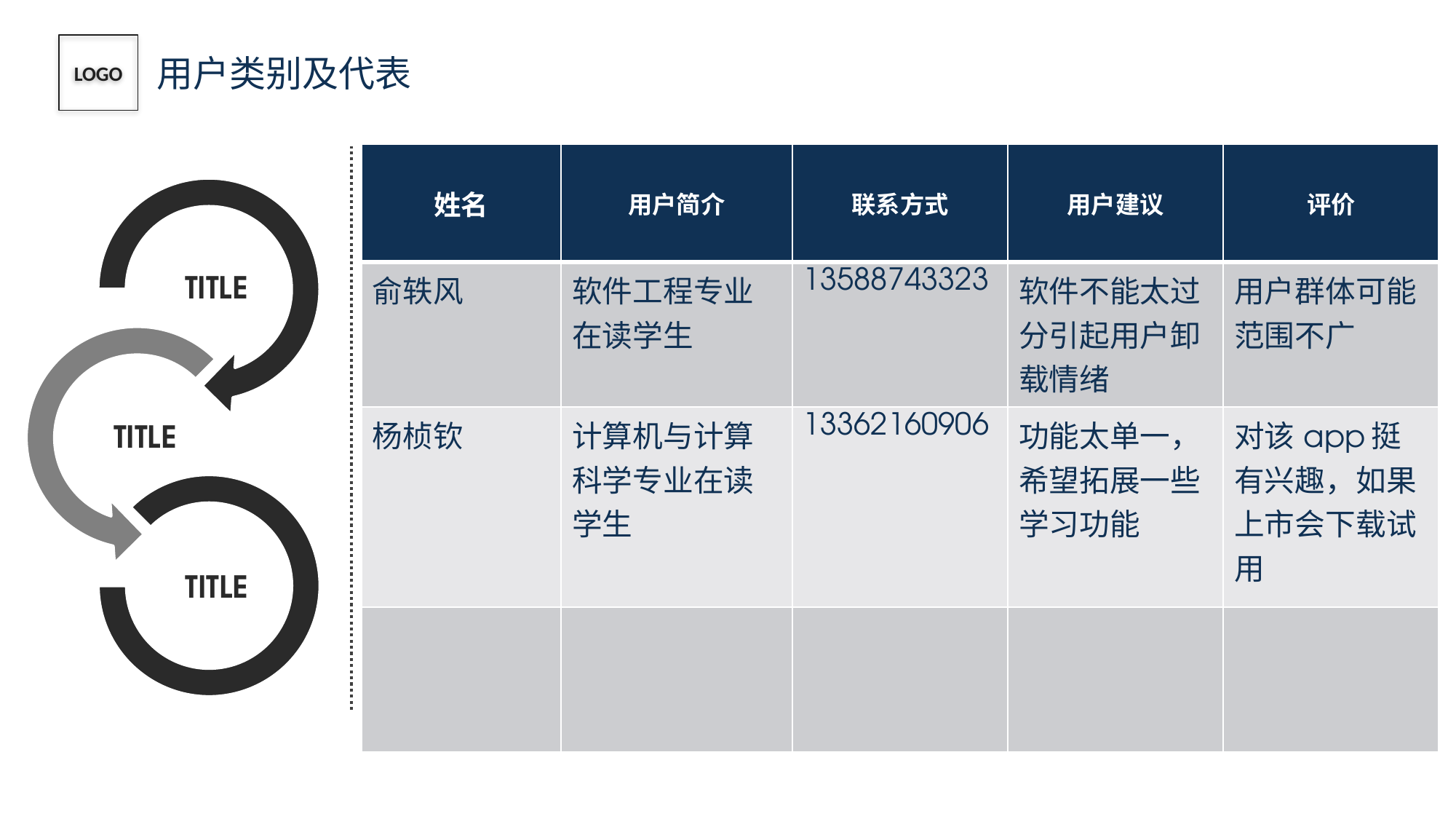

LOGO
用户类别及代表
| 姓名 | 用户简介 | 联系方式 | 用户建议 | 评价 |
| --- | --- | --- | --- | --- |
| 俞轶风 | 软件工程专业在读学生 | 13588743323 | 软件不能太过分引起用户卸载情绪 | 用户群体可能范围不广 |
| 杨桢钦 | 计算机与计算科学专业在读学生 | 13362160906 | 功能太单一，希望拓展一些学习功能 | 对该app挺有兴趣，如果上市会下载试用 |
|  |  |  |  |  |
TITLE
TITLE
TITLE